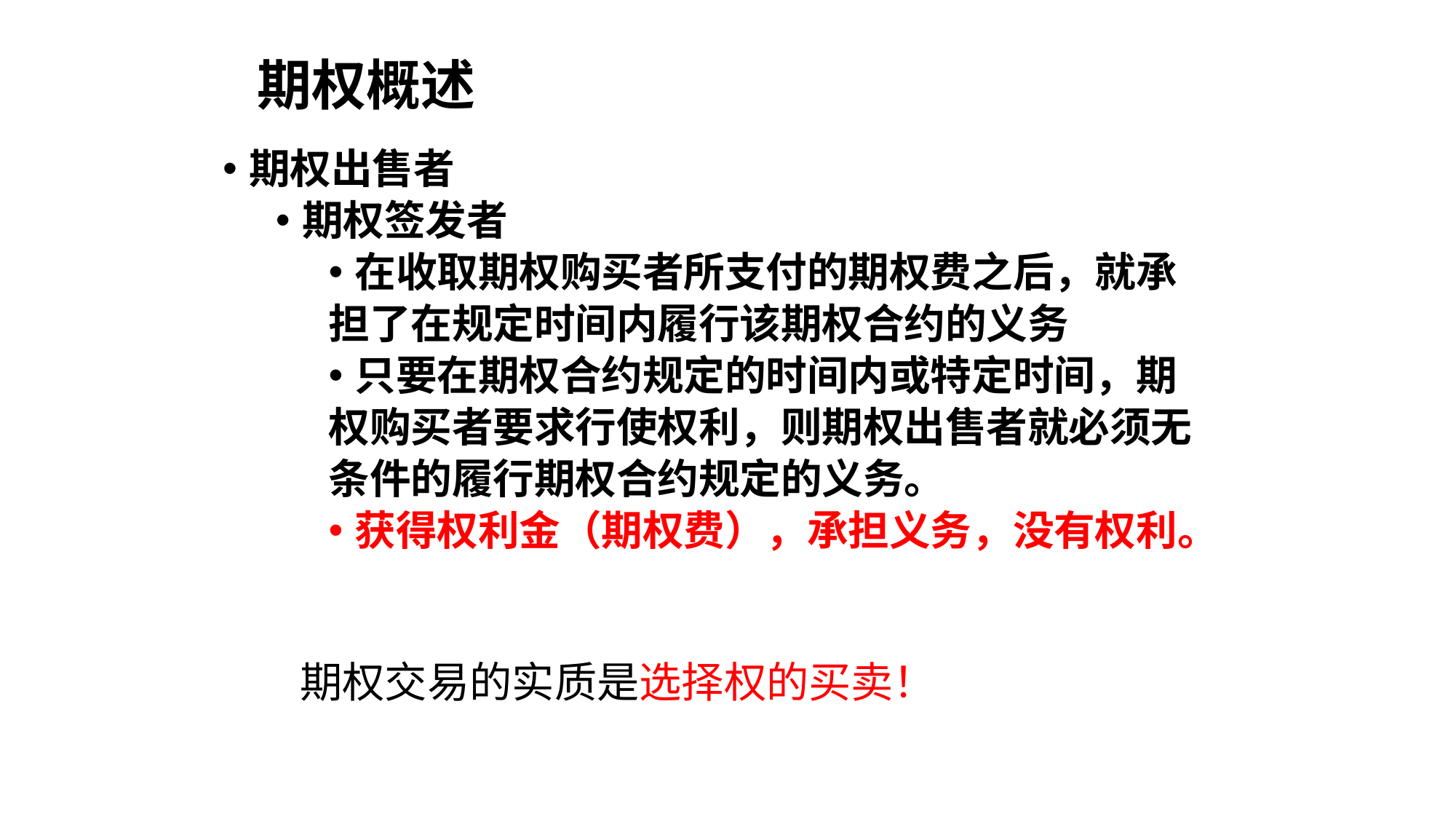

# 期权概述
期权出售者
期权签发者
在收取期权购买者所支付的期权费之后，就承
担了在规定时间内履行该期权合约的义务
只要在期权合约规定的时间内或特定时间，期
权购买者要求行使权利，则期权出售者就必须无
条件的履行期权合约规定的义务。
获得权利金（期权费），承担义务，没有权利。
期权交易的实质是选择权的买卖！